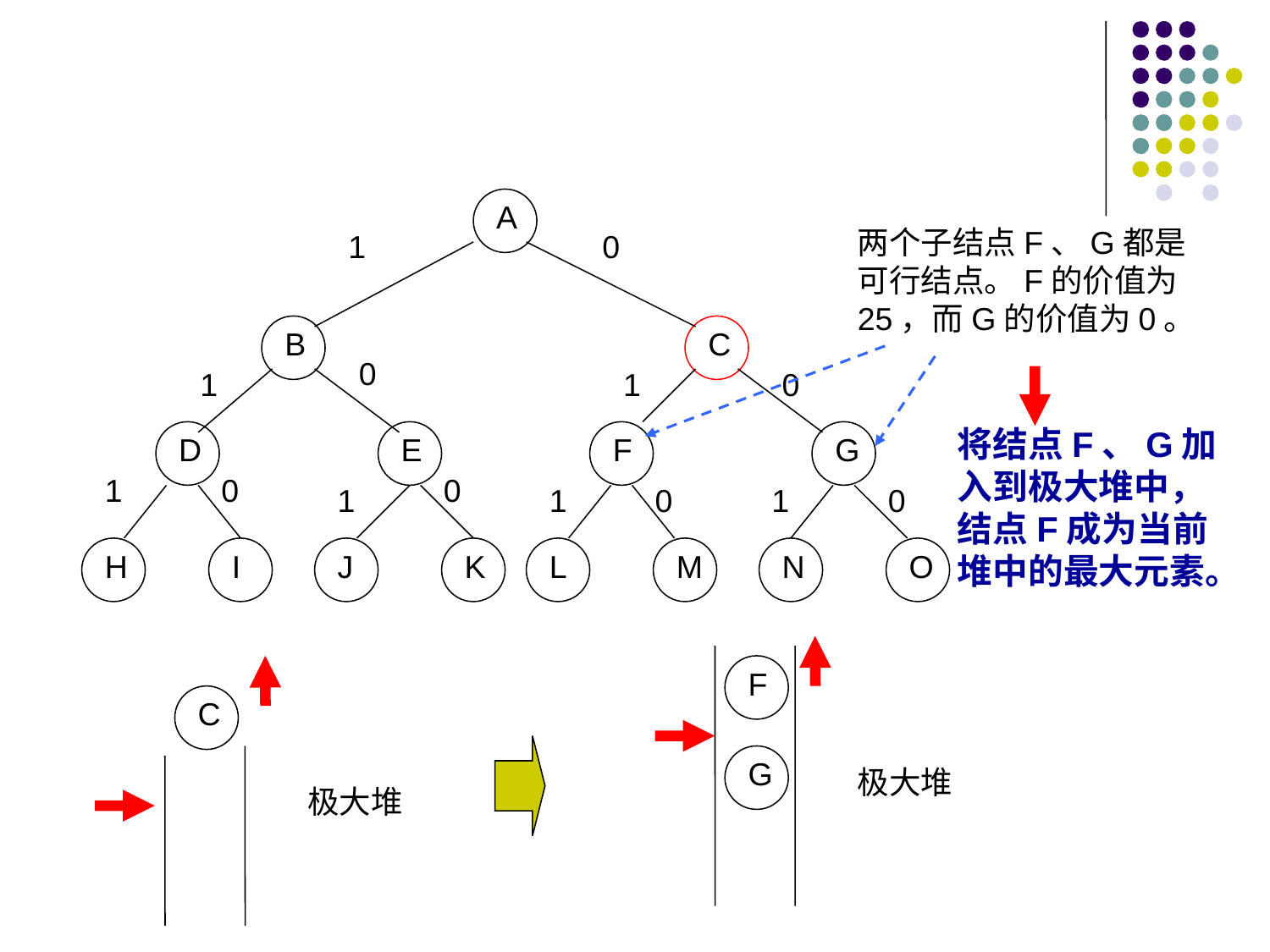

A
两个子结点F、G都是可行结点。F的价值为25，而G的价值为0。

1
0

B
C
0
1
1
0

将结点F、G加入到极大堆中，结点F成为当前堆中的最大元素。

D

E

F

G
1
0
0
1
1
0
1
0

H

I

J

K

L

M

N

O

F

G
极大堆

C

极大堆